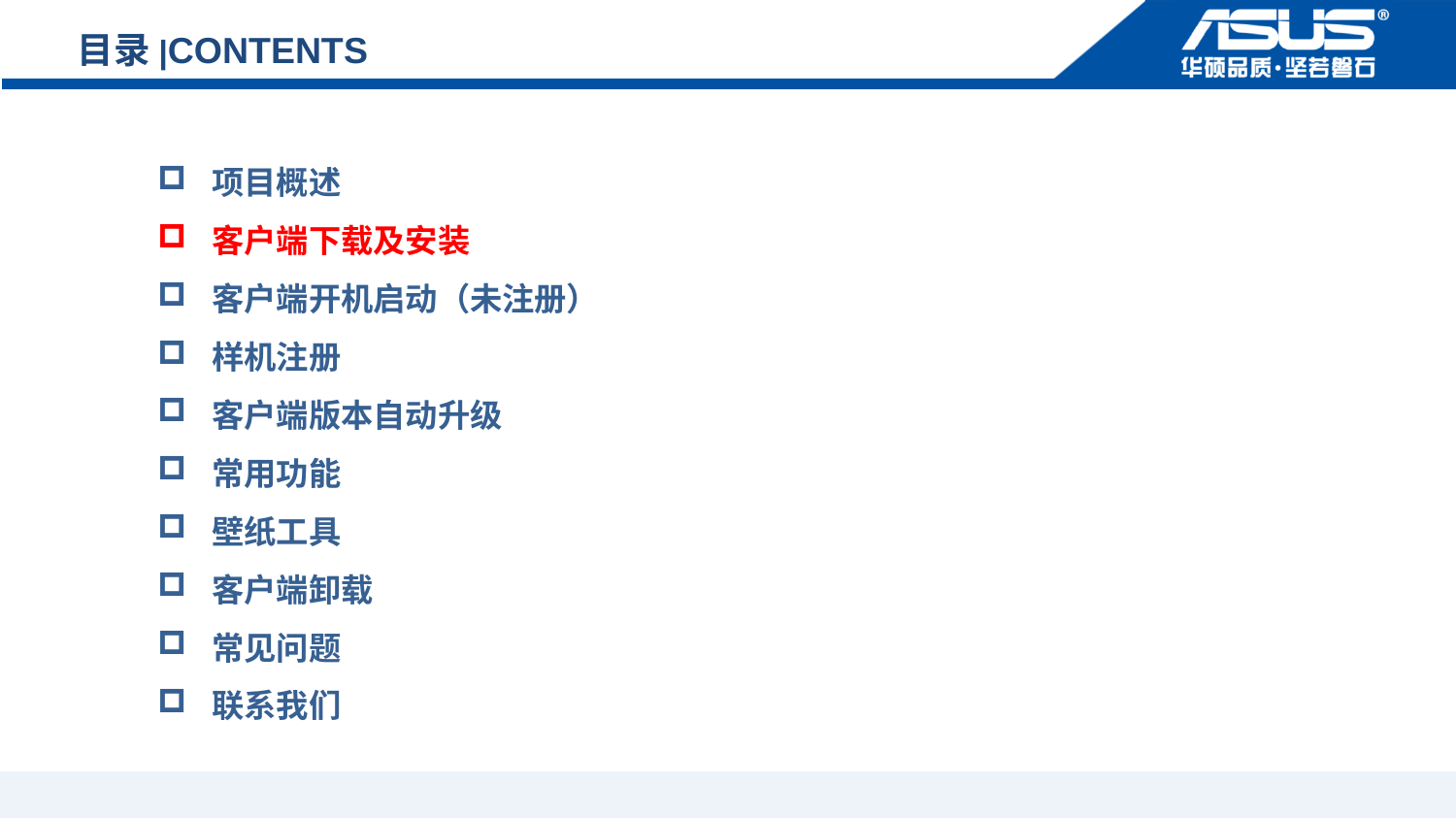

# 目录|CONTENTS
项目概述
客户端下载及安装
客户端开机启动（未注册）
样机注册
客户端版本自动升级
常用功能
壁纸工具
客户端卸载
常见问题
联系我们